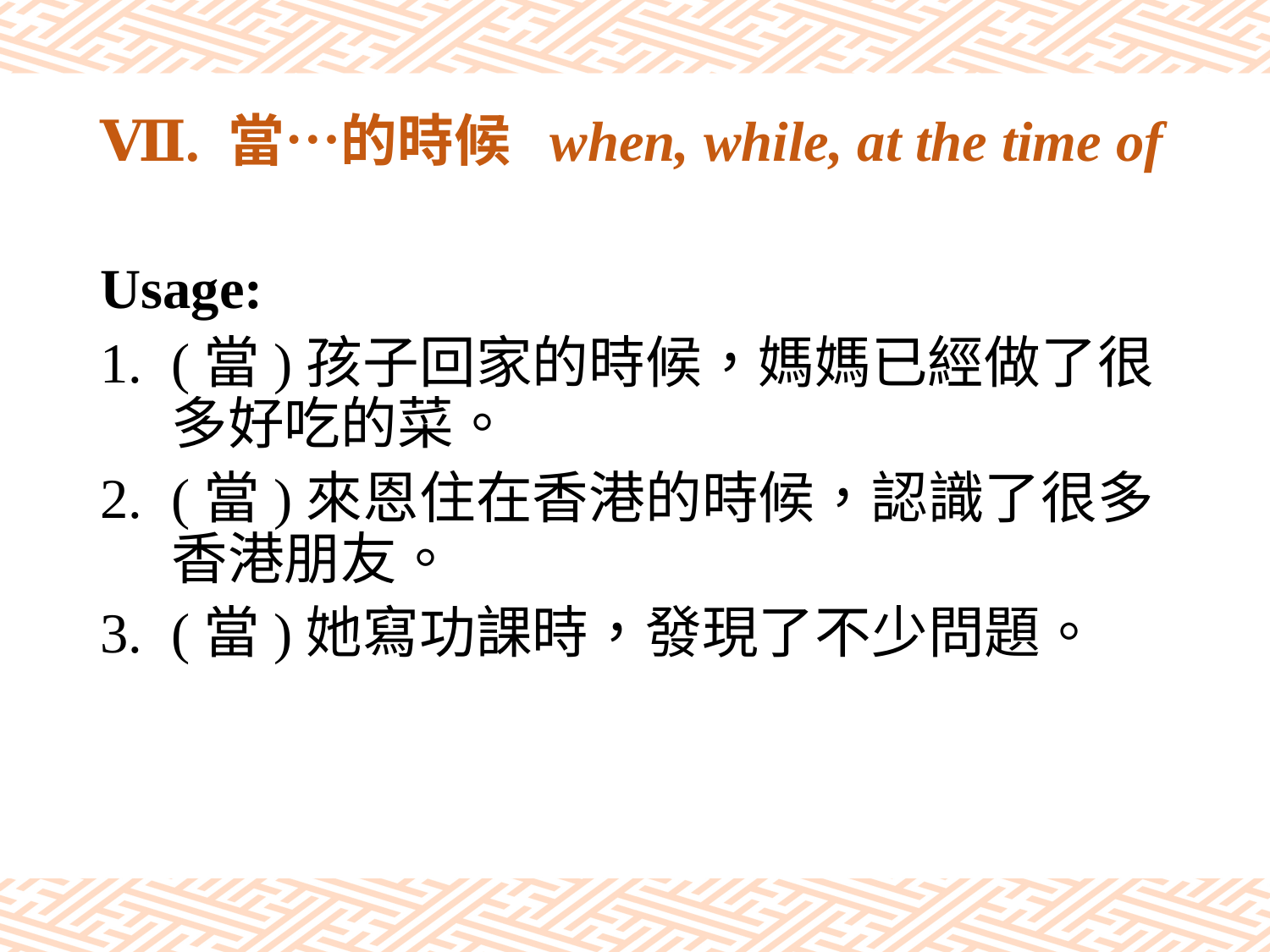

# Ⅶ. 當…的時候  when, while, at the time of
Usage:
(當)孩子回家的時候，媽媽已經做了很多好吃的菜。
(當)來恩住在香港的時候，認識了很多香港朋友。
(當)她寫功課時，發現了不少問題。